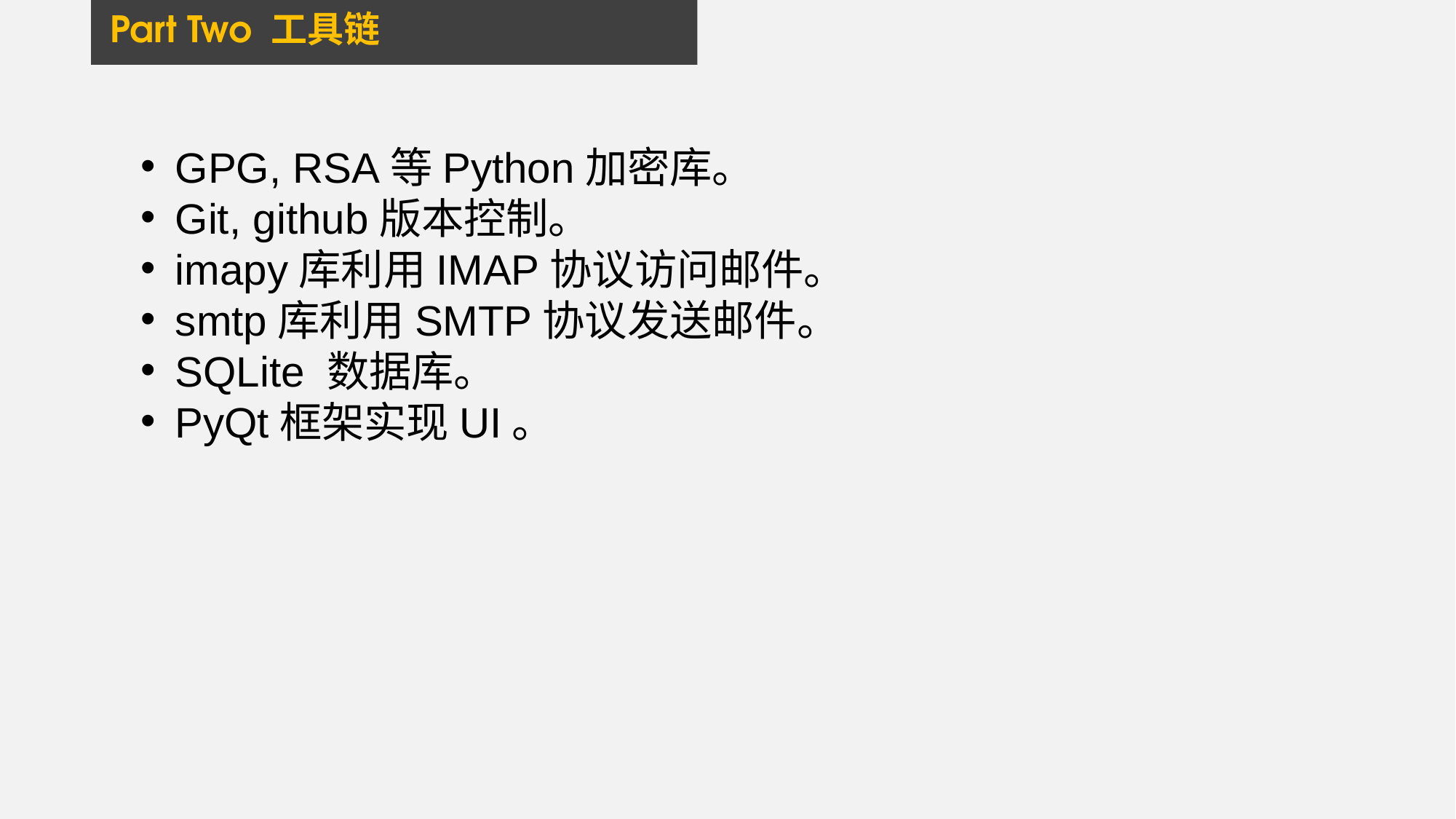

Part Two 工具链
GPG, RSA等Python加密库。
Git, github版本控制。
imapy库利用IMAP协议访问邮件。
smtp库利用SMTP协议发送邮件。
SQLite 数据库。
PyQt框架实现UI。